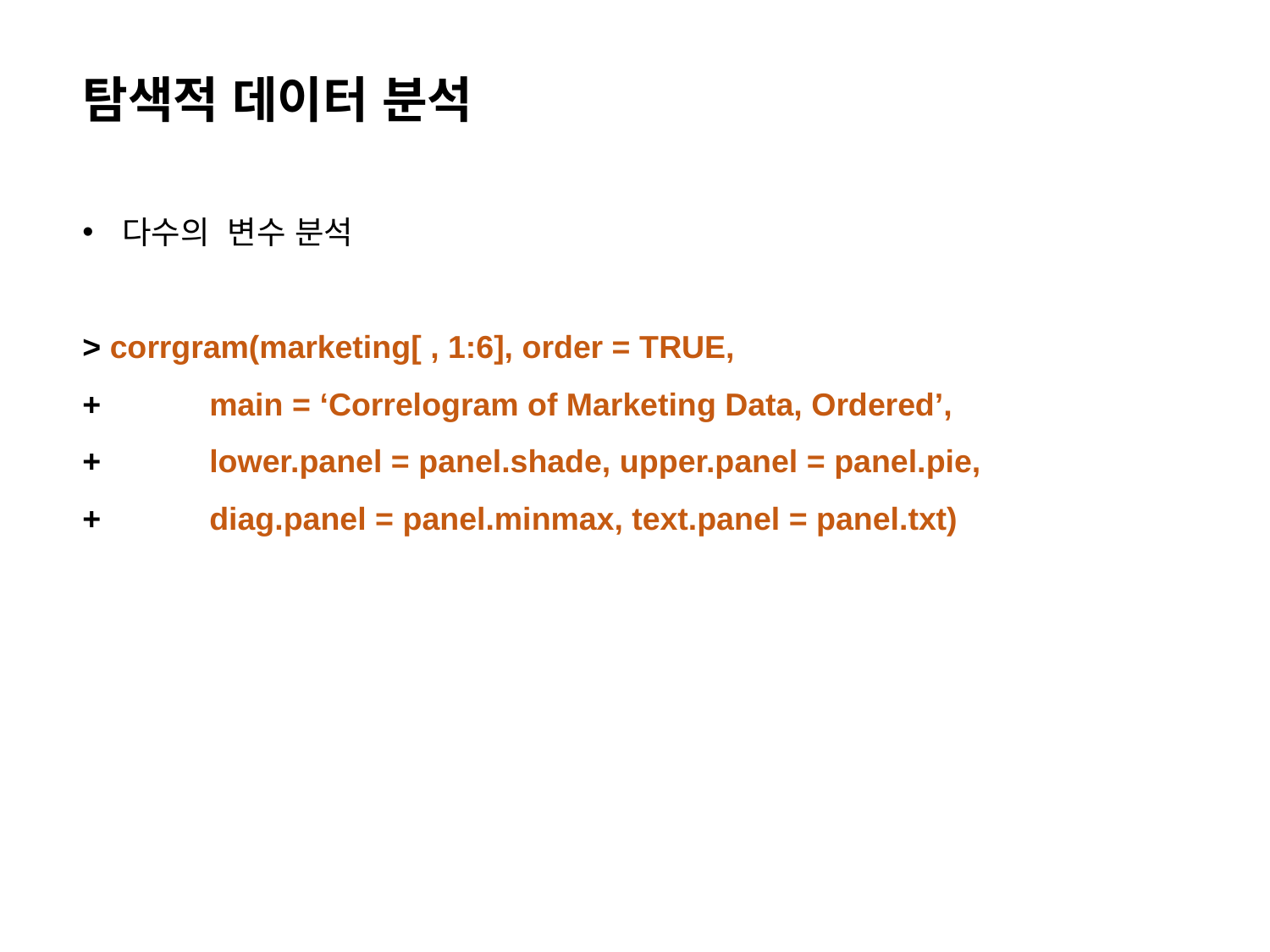

탐색적 데이터 분석
다수의  변수 분석

> corrgram(marketing[ , 1:6], order = TRUE,
+ 	main = ‘Correlogram of Marketing Data, Ordered’,
+ 	lower.panel = panel.shade, upper.panel = panel.pie,
+ 	diag.panel = panel.minmax, text.panel = panel.txt)